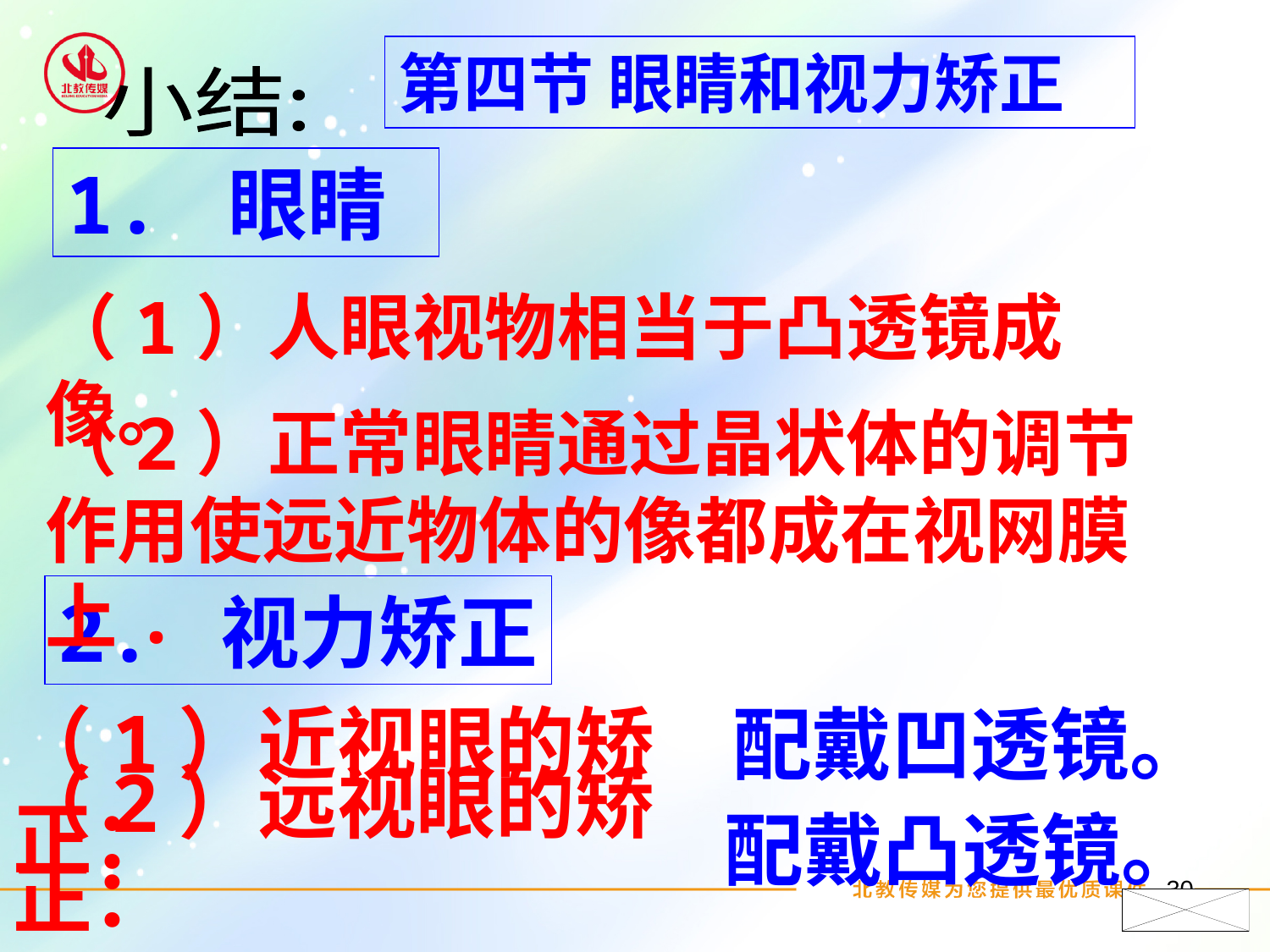

第四节 眼睛和视力矫正
小结:
1. 眼睛
（1）人眼视物相当于凸透镜成像。
（2）正常眼睛通过晶状体的调节作用使远近物体的像都成在视网膜上.
2. 视力矫正
（1）近视眼的矫正：
配戴凹透镜。
（2）远视眼的矫正：
配戴凸透镜。
30